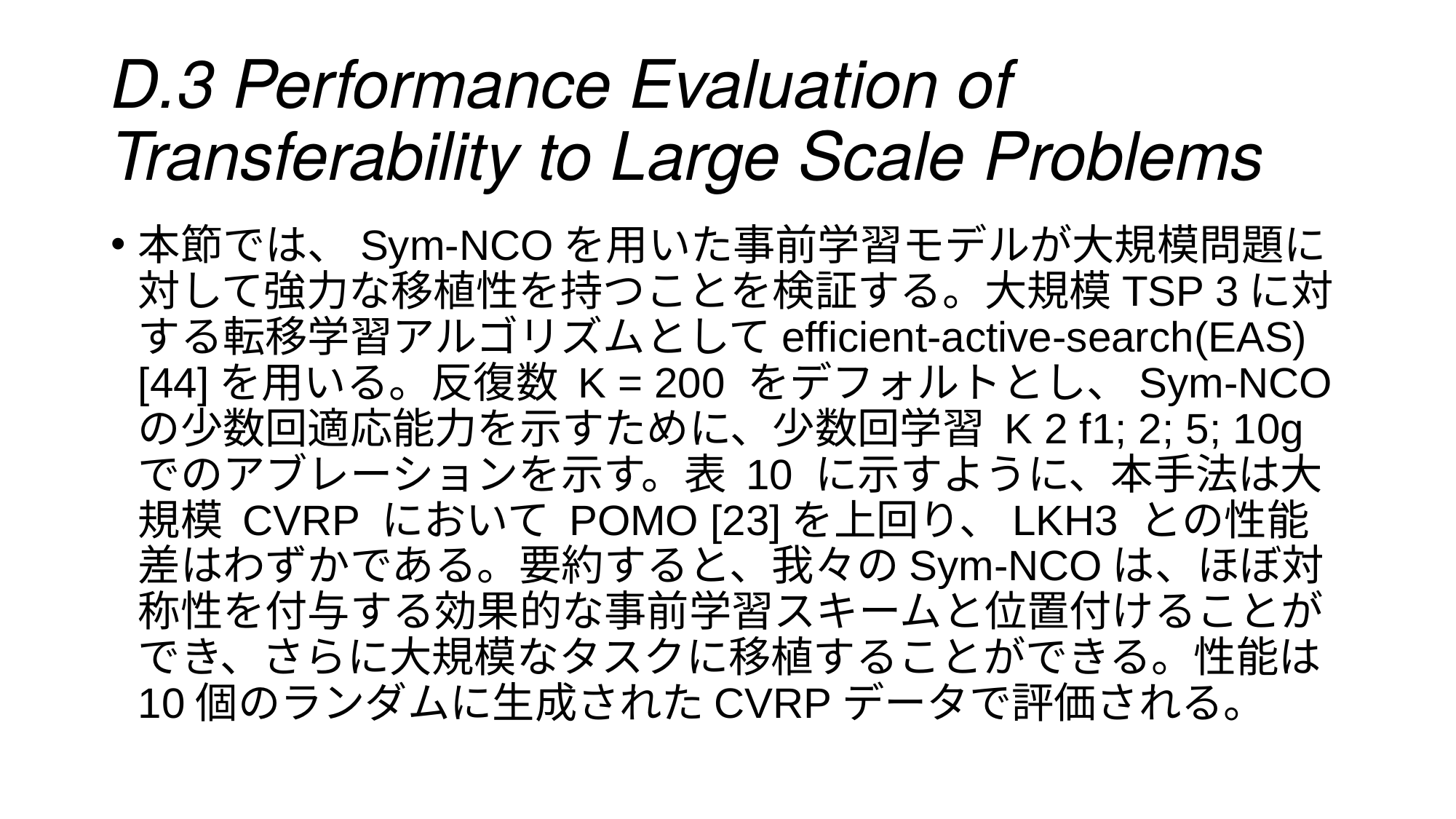

# D.3 Performance Evaluation of Transferability to Large Scale Problems
本節では、Sym-NCOを用いた事前学習モデルが大規模問題に対して強力な移植性を持つことを検証する。大規模TSP 3に対する転移学習アルゴリズムとしてefficient-active-search(EAS) [44]を用いる。反復数 K = 200 をデフォルトとし、Sym-NCO の少数回適応能力を示すために、少数回学習 K 2 f1; 2; 5; 10g でのアブレーションを示す。表 10 に示すように、本手法は大規模 CVRP において POMO [23]を上回り、LKH3 との性能差はわずかである。要約すると、我々のSym-NCOは、ほぼ対称性を付与する効果的な事前学習スキームと位置付けることができ、さらに大規模なタスクに移植することができる。性能は10個のランダムに生成されたCVRPデータで評価される。